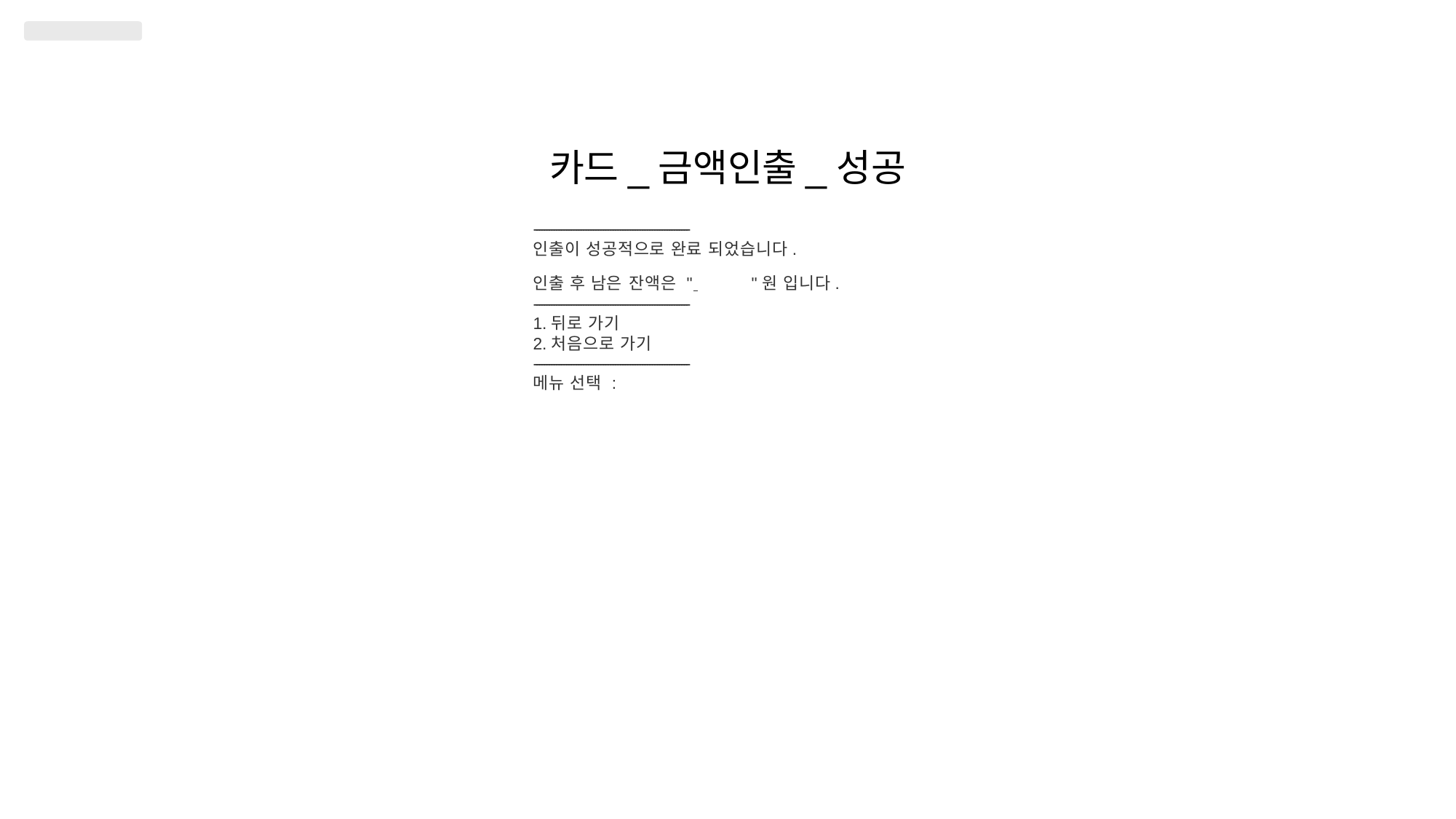

# 카드_금액인출_성공
---------------------------------------------------------------
인출이 성공적으로 완료 되었습니다.

인출 후 남은 잔액은 " 	"원 입니다.
---------------------------------------------------------------
뒤로 가기
처음으로 가기
---------------------------------------------------------------
메뉴 선택 :